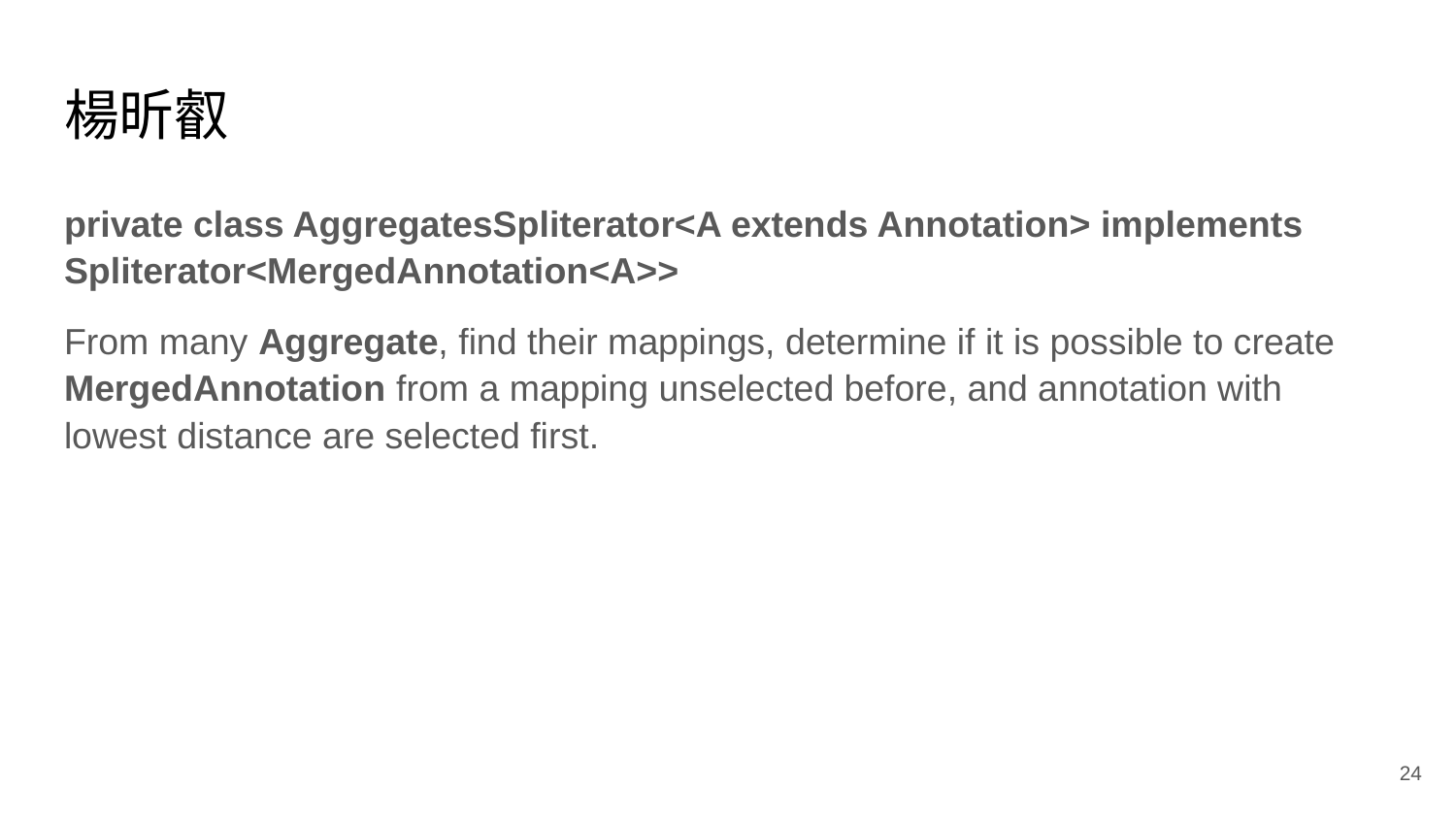

# 楊昕叡

private class AggregatesSpliterator<A extends Annotation> implements Spliterator<MergedAnnotation<A>>
From many Aggregate, find their mappings, determine if it is possible to create MergedAnnotation from a mapping unselected before, and annotation with lowest distance are selected first.
24